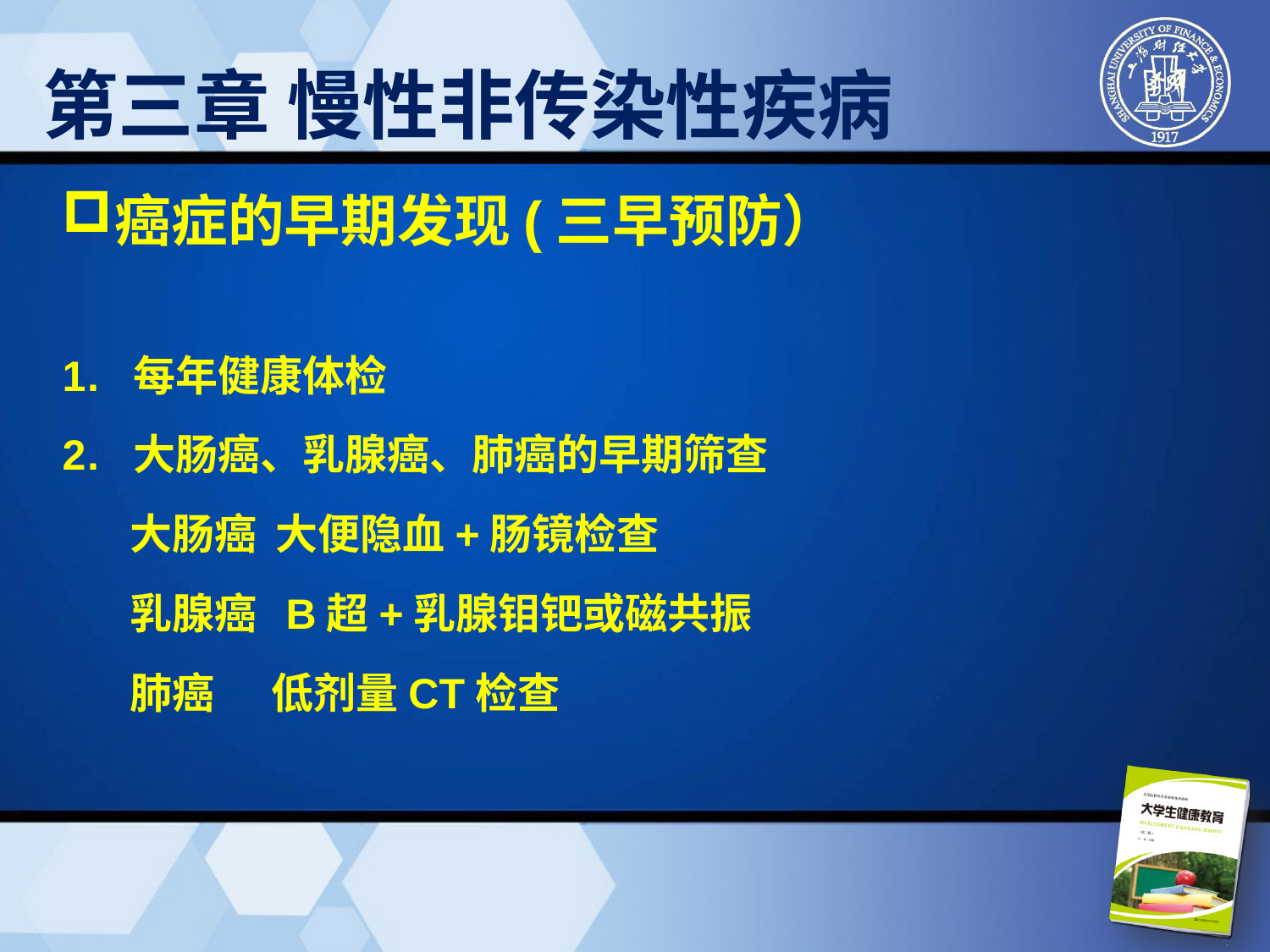

第三章 慢性非传染性疾病
癌症的早期发现(三早预防）

每年健康体检
大肠癌、乳腺癌、肺癌的早期筛查
      大肠癌  大便隐血+肠镜检查
      乳腺癌  B超+乳腺钼钯或磁共振
      肺癌      低剂量CT检查